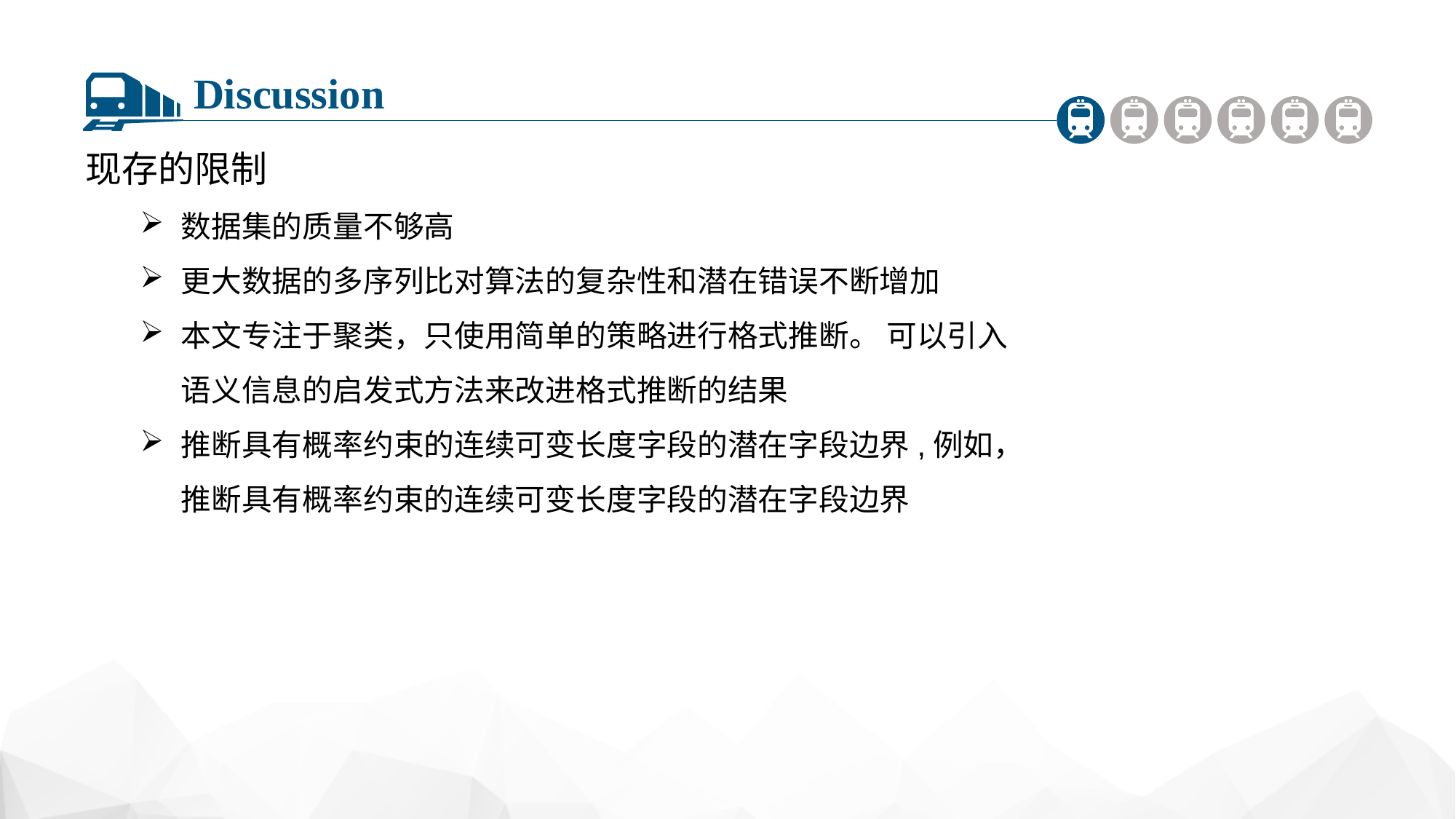

Discussion
现存的限制
数据集的质量不够高
更大数据的多序列比对算法的复杂性和潜在错误不断增加
本文专注于聚类，只使用简单的策略进行格式推断。 可以引入语义信息的启发式方法来改进格式推断的结果
推断具有概率约束的连续可变长度字段的潜在字段边界,例如，推断具有概率约束的连续可变长度字段的潜在字段边界